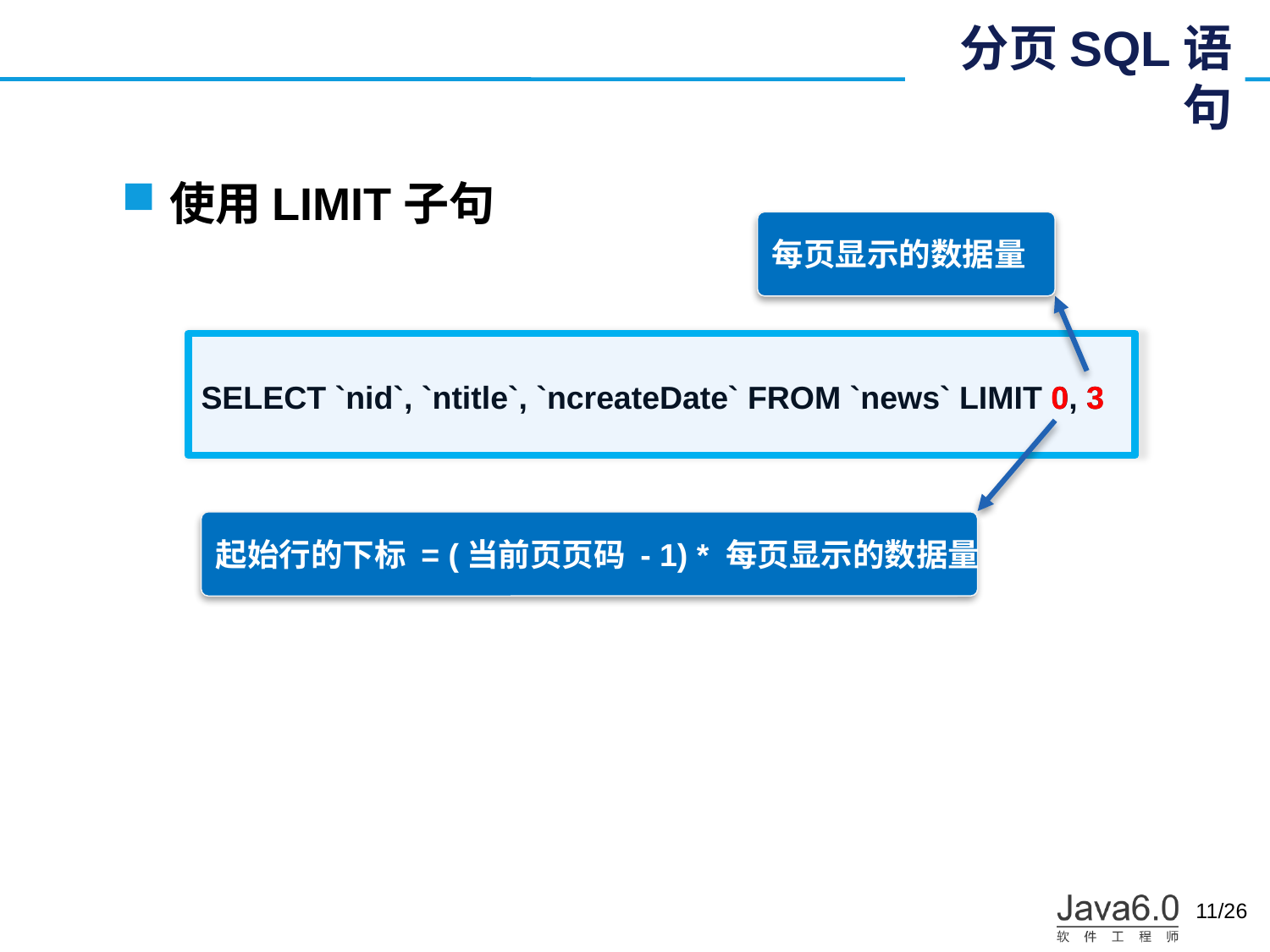

# 分页SQL语句
使用LIMIT子句

每页显示的数据量

SELECT `nid`, `ntitle`, `ncreateDate` FROM `news` LIMIT 0, 3
0
3
起始行的下标 = (当前页页码 - 1) * 每页显示的数据量
11/26